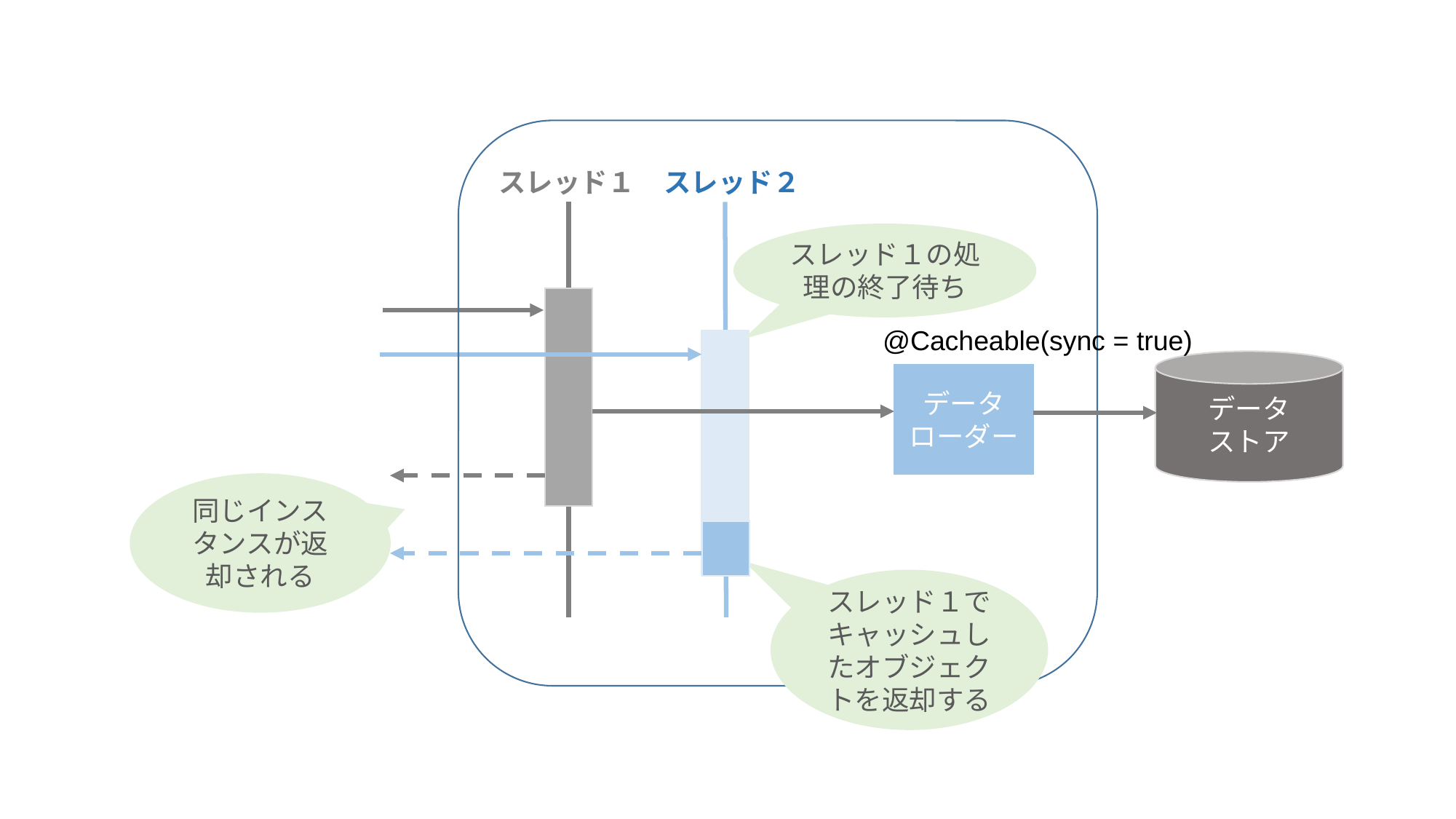

スレッド１
スレッド２
スレッド１の処理の終了待ち

@Cacheable(sync = true)

データ
ストア
データ
ローダー
同じインスタンスが返却される

スレッド１でキャッシュしたオブジェクトを返却する